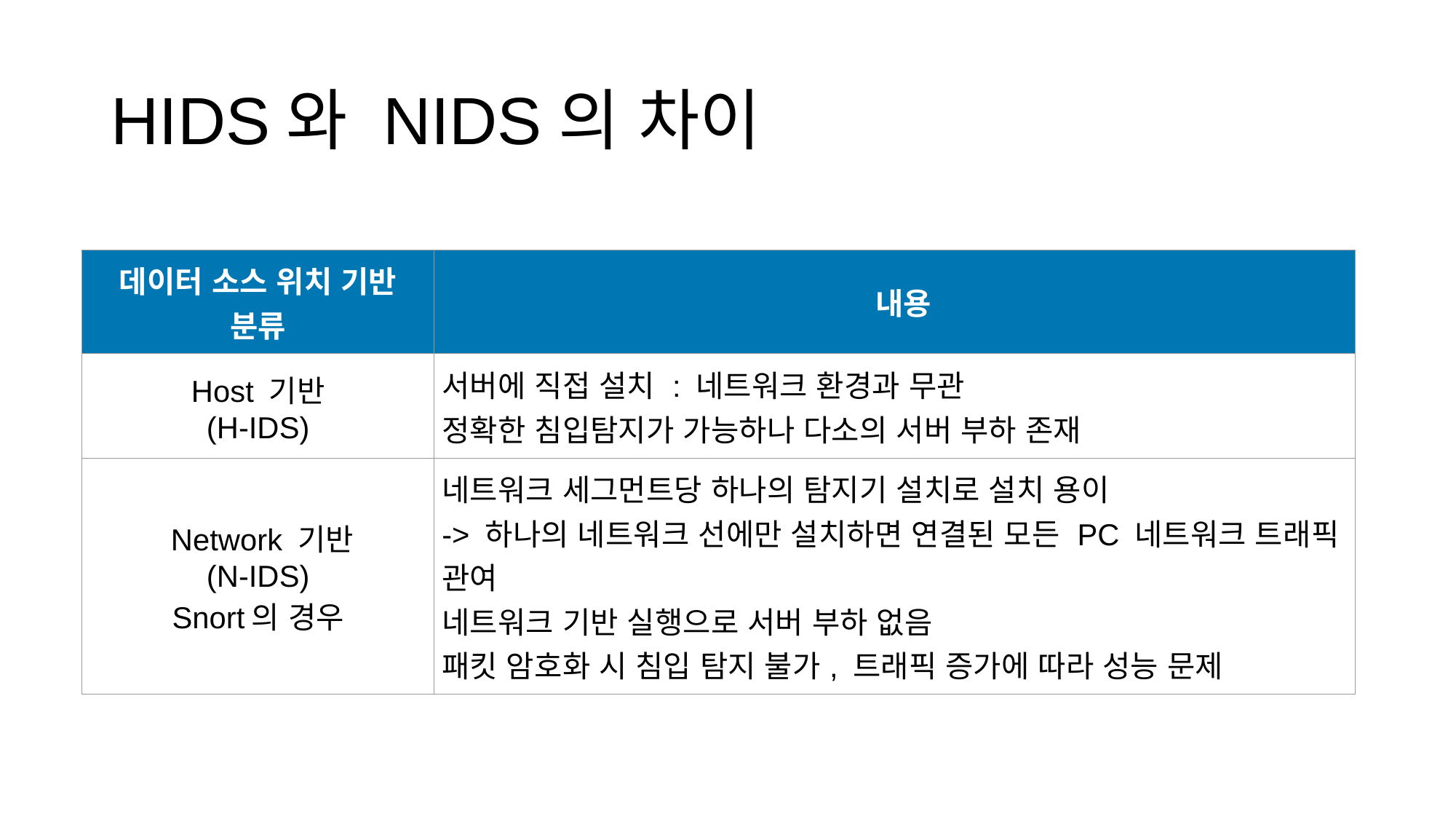

# HIDS와 NIDS의 차이
| 데이터 소스 위치 기반 분류 | 내용 |
| --- | --- |
| Host 기반  (H-IDS) | 서버에 직접 설치 : 네트워크 환경과 무관 정확한 침입탐지가 가능하나 다소의 서버 부하 존재 |
| Network 기반 (N-IDS) Snort의 경우 | 네트워크 세그먼트당 하나의 탐지기 설치로 설치 용이 -> 하나의 네트워크 선에만 설치하면 연결된 모든 PC 네트워크 트래픽 관여  네트워크 기반 실행으로 서버 부하 없음 패킷 암호화 시 침입 탐지 불가, 트래픽 증가에 따라 성능 문제 |